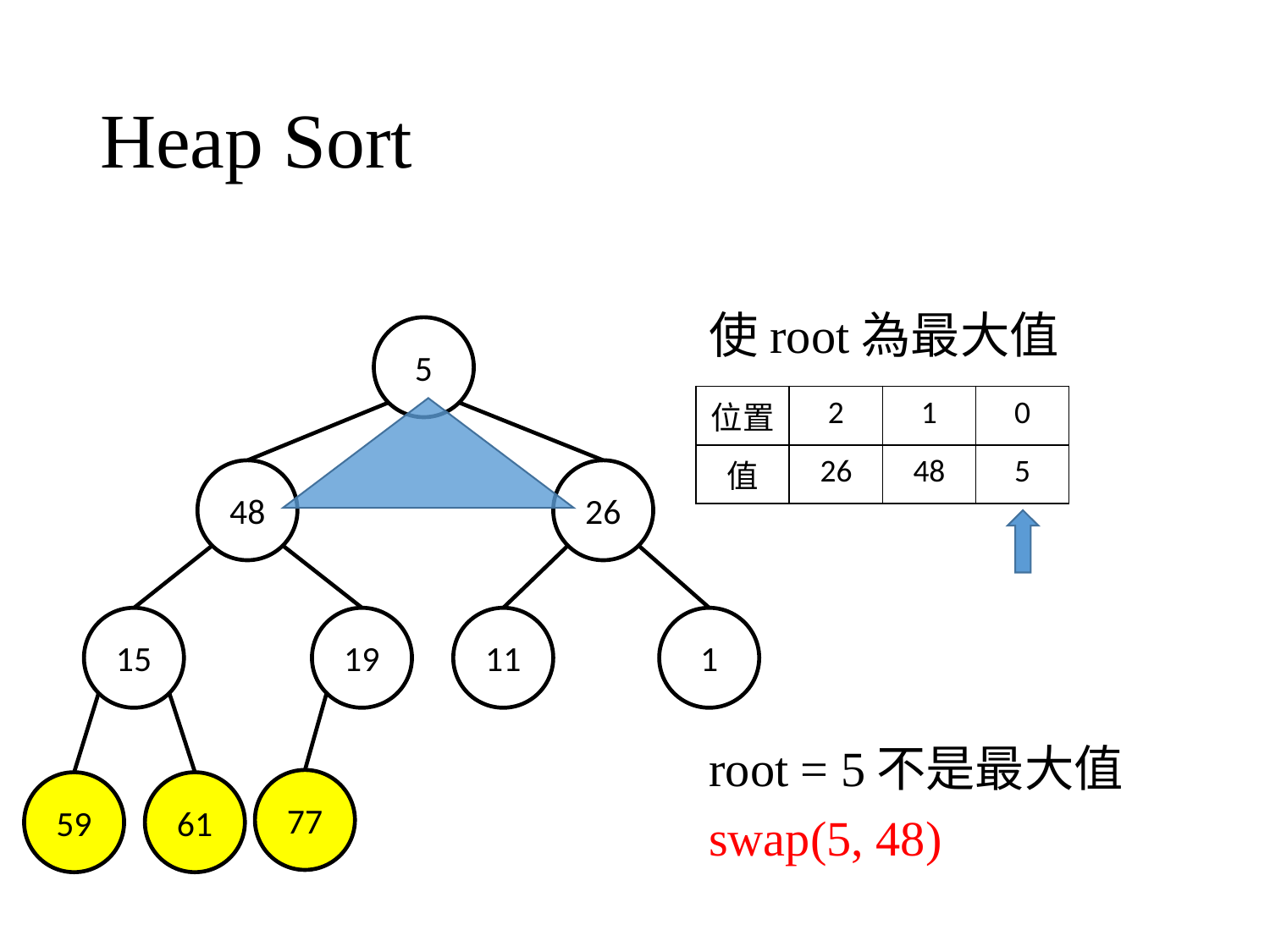

# Heap Sort
使root為最大值
5
48
26
15
19
11
1
77
59
61
| 位置 | 2 | 1 | 0 |
| --- | --- | --- | --- |
| 值 | 26 | 48 | 5 |

root = 5不是最大值
swap(5, 48)